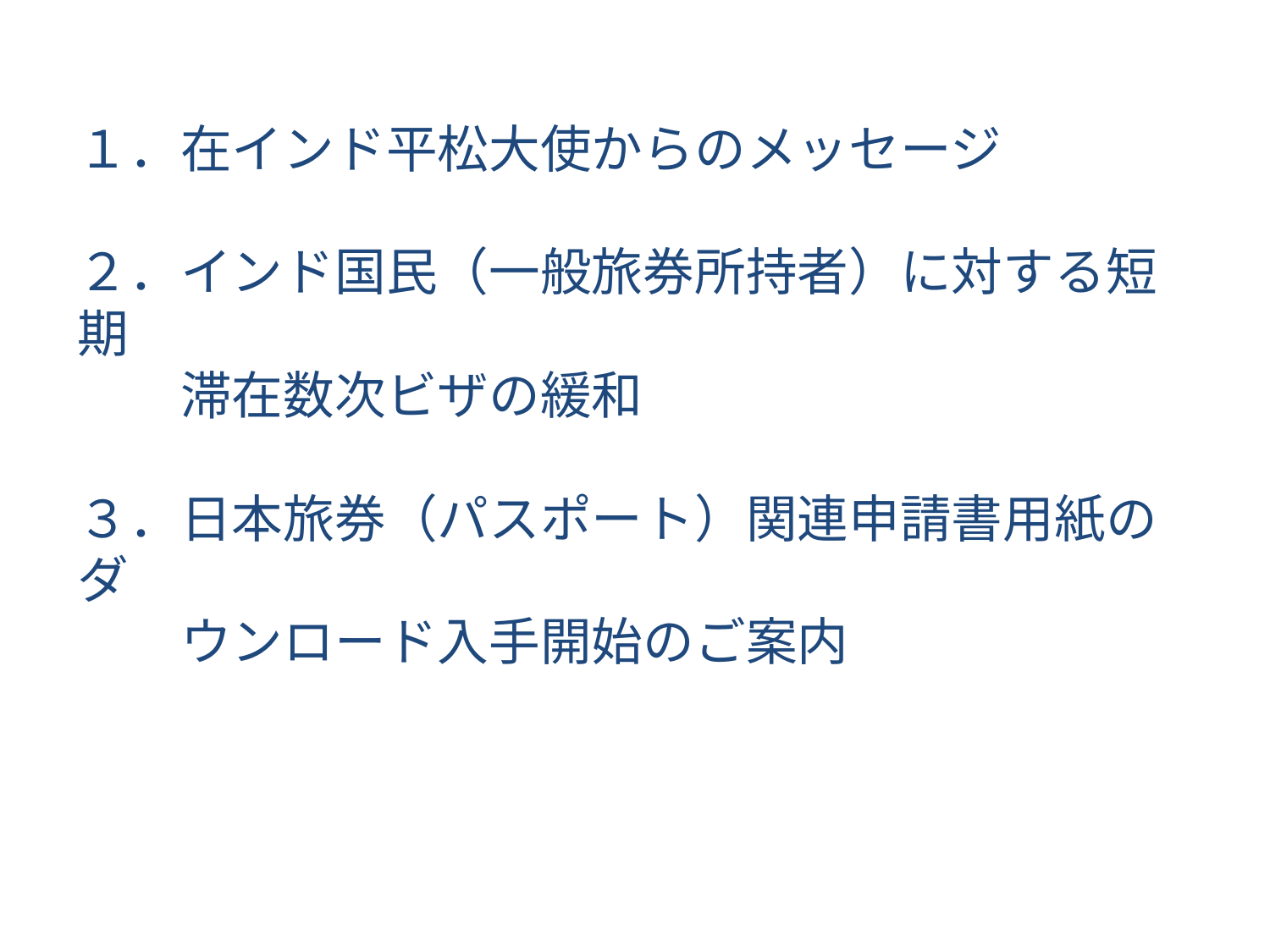

# １．在インド平松大使からのメッセージ ２．インド国民（一般旅券所持者）に対する短期 　　滞在数次ビザの緩和 ３．日本旅券（パスポート）関連申請書用紙のダ 　　ウンロード入手開始のご案内